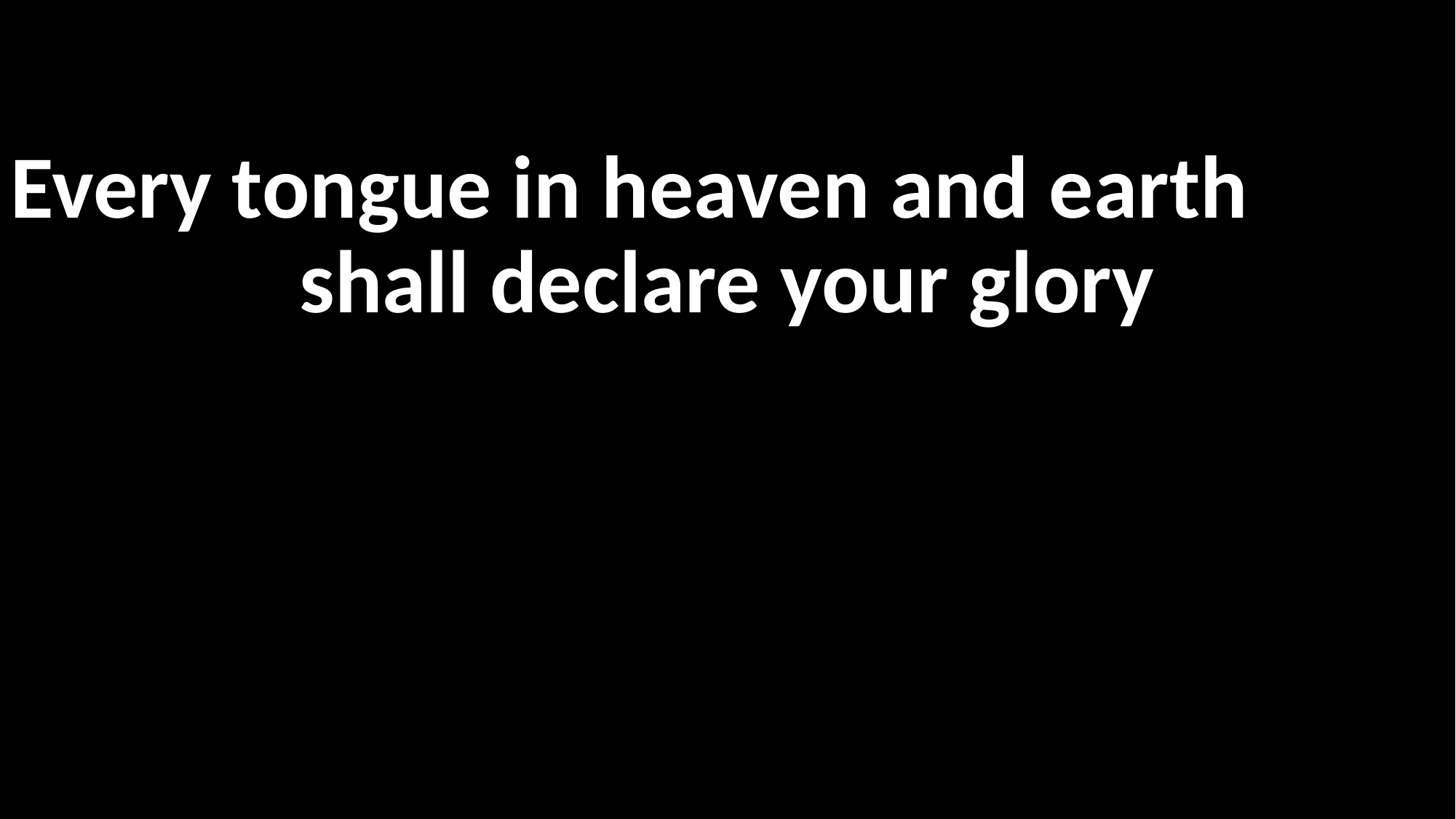

Every tongue in heaven and earth
shall declare your glory
하늘과 땅 모든 만물
주를 찬송하고